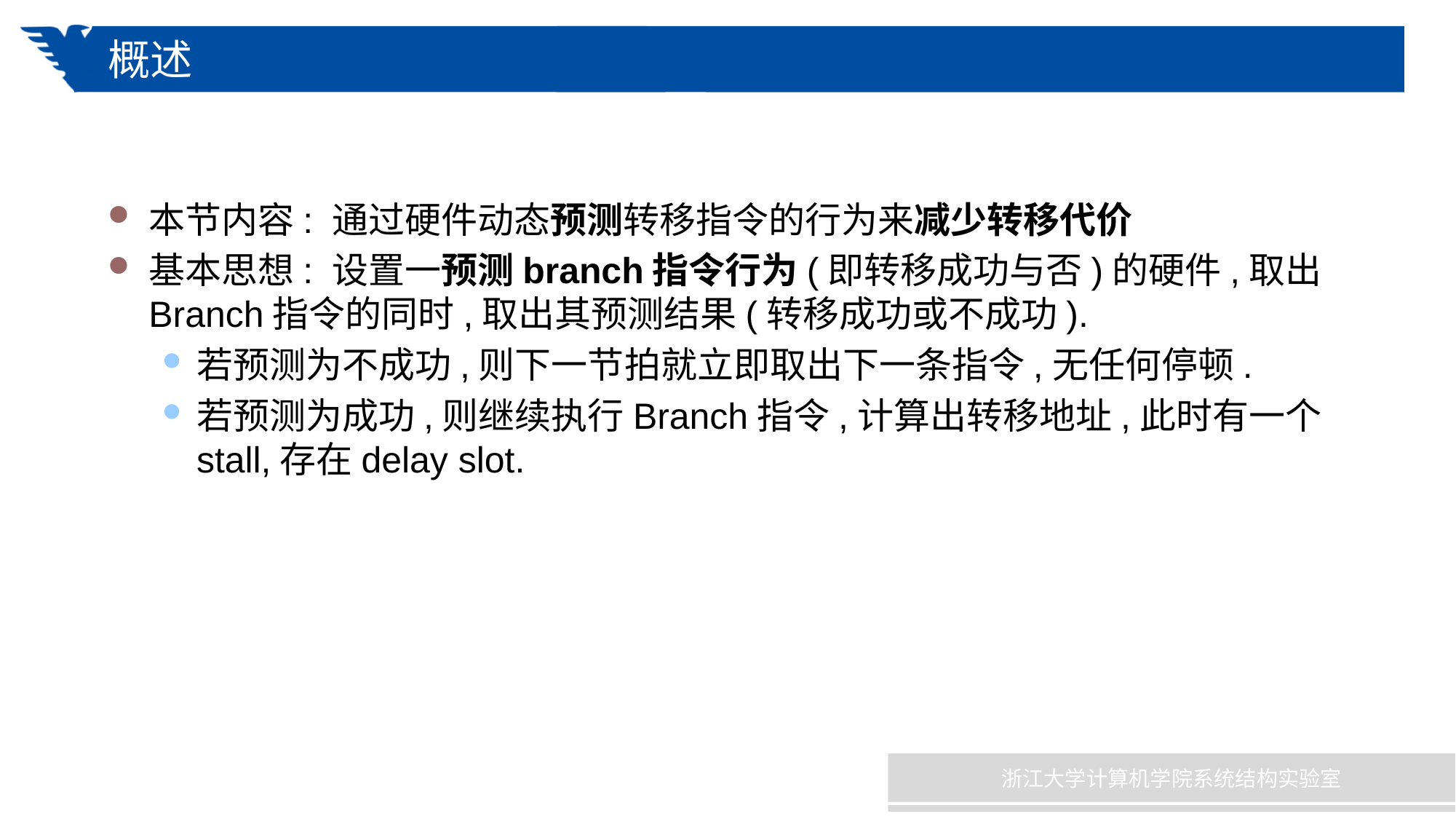

# 概述
本节内容: 通过硬件动态预测转移指令的行为来减少转移代价
基本思想: 设置一预测branch指令行为(即转移成功与否)的硬件,取出Branch指令的同时,取出其预测结果(转移成功或不成功).
若预测为不成功,则下一节拍就立即取出下一条指令,无任何停顿.
若预测为成功,则继续执行Branch指令,计算出转移地址,此时有一个stall,存在delay slot.